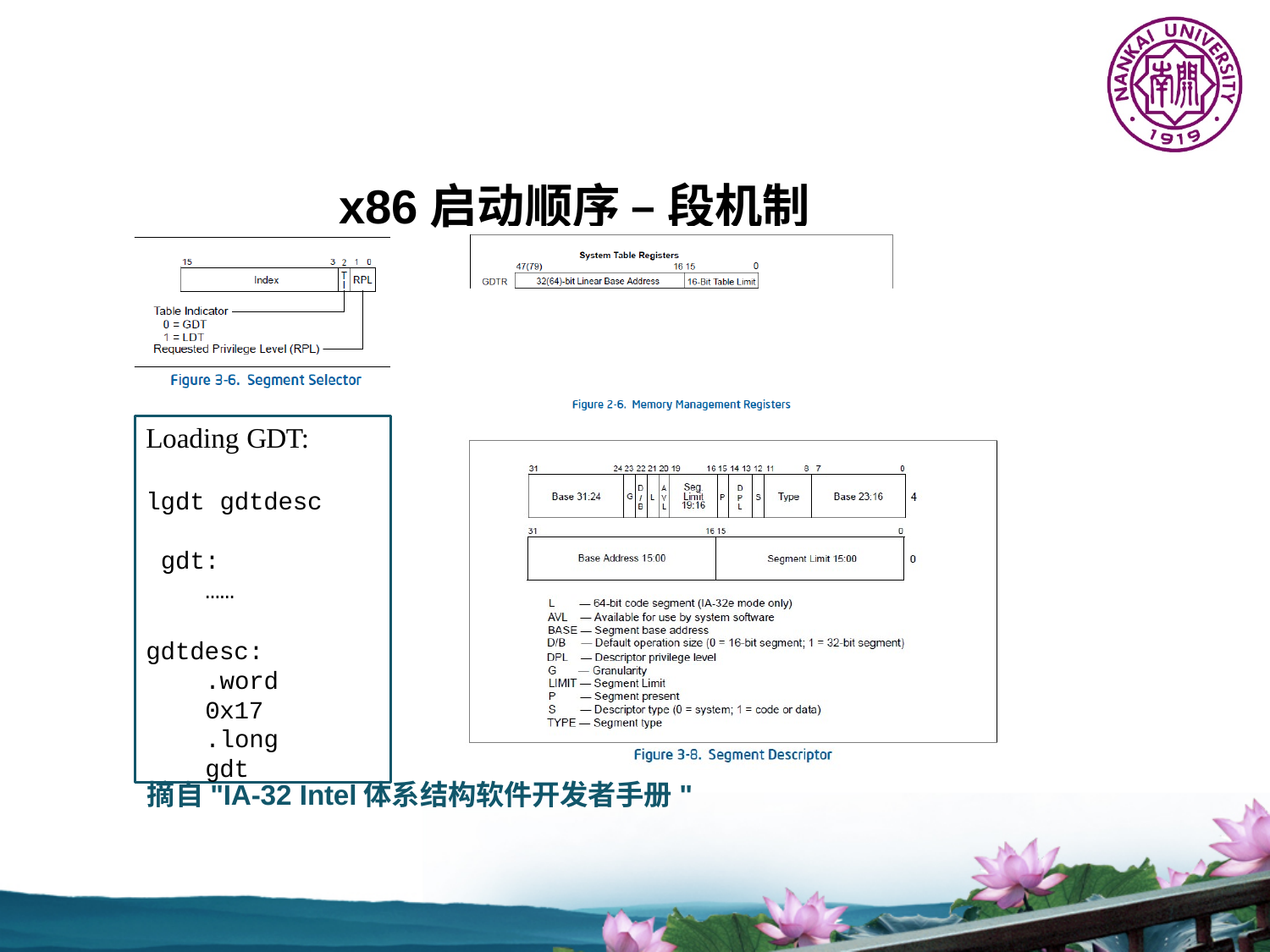

# x86启动顺序 – 段机制

Loading GDT:
lgdt gdtdesc  gdt:
……

gdtdesc:
.word 0x17
.long gdt

摘自"IA-32 Intel体系结构软件开发者手册"